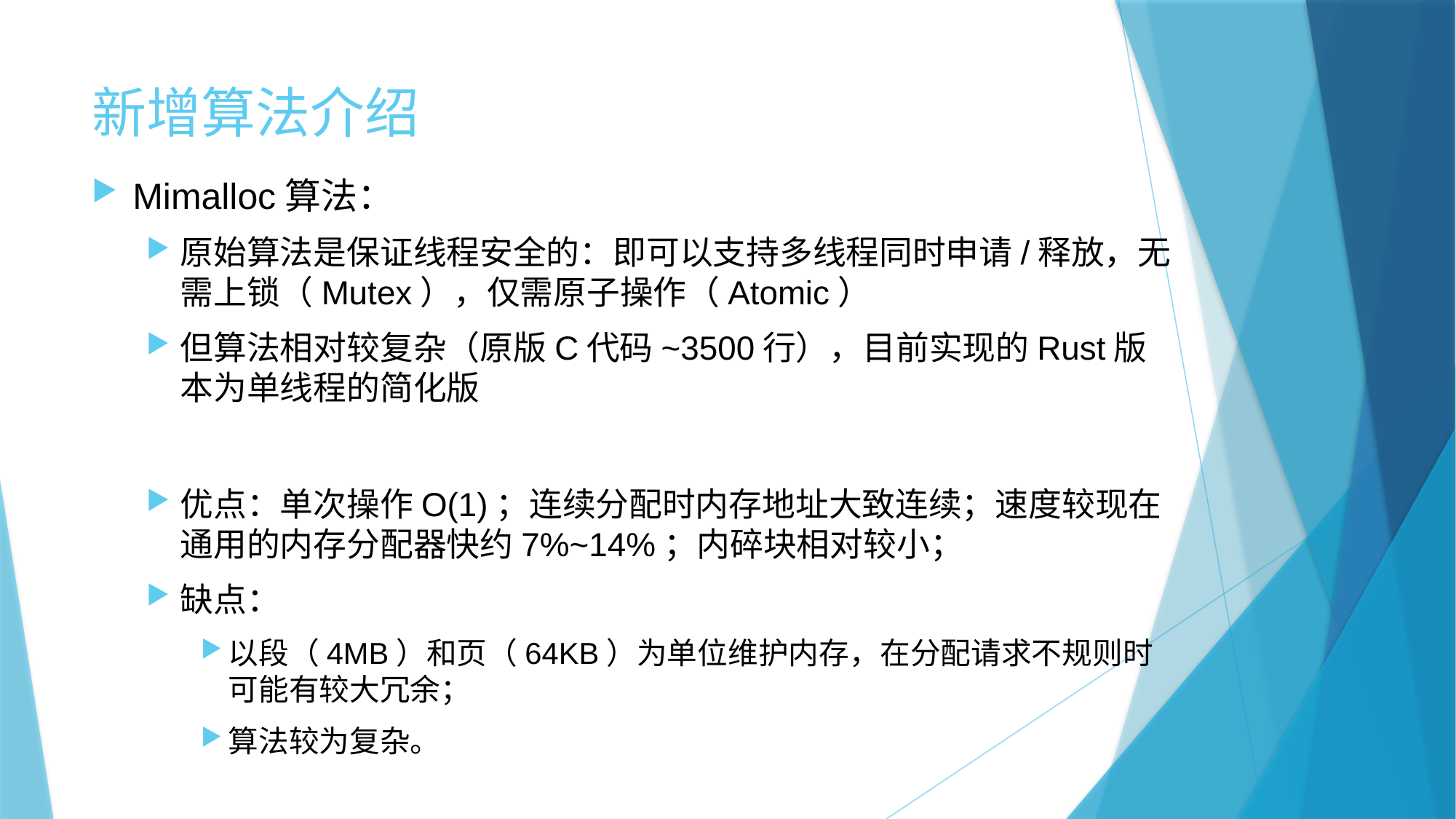

# 新增算法介绍
Mimalloc算法：
原始算法是保证线程安全的：即可以支持多线程同时申请/释放，无需上锁（Mutex），仅需原子操作（Atomic）
但算法相对较复杂（原版C代码~3500行），目前实现的Rust版本为单线程的简化版

优点：单次操作O(1)；连续分配时内存地址大致连续；速度较现在通用的内存分配器快约7%~14%；内碎块相对较小；
缺点：
以段（4MB）和页（64KB）为单位维护内存，在分配请求不规则时可能有较大冗余；
算法较为复杂。